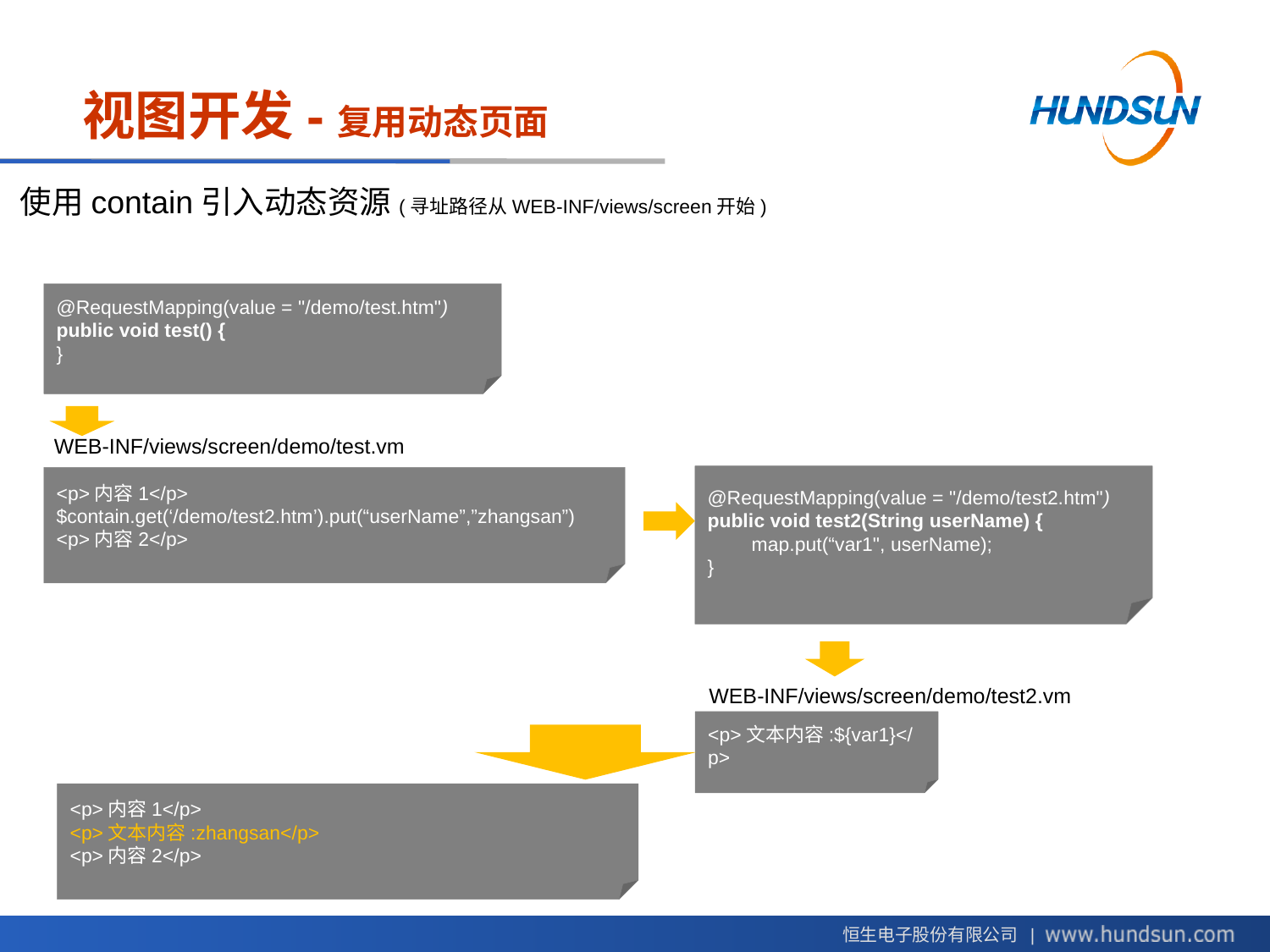

# 视图开发-复用动态页面
使用contain引入动态资源(寻址路径从WEB-INF/views/screen开始)
@RequestMapping(value = "/demo/test.htm")
public void test() {
}

WEB-INF/views/screen/demo/test.vm
@RequestMapping(value = "/demo/test2.htm")
public void test2(String userName) {
        map.put(“var1", userName);
}
<p>内容1</p>
$contain.get(‘/demo/test2.htm’).put(“userName”,”zhangsan”)
<p>内容2</p>

WEB-INF/views/screen/demo/test2.vm
<p>文本内容:${var1}</p>

<p>内容1</p>
<p>文本内容:zhangsan</p>
<p>内容2</p>